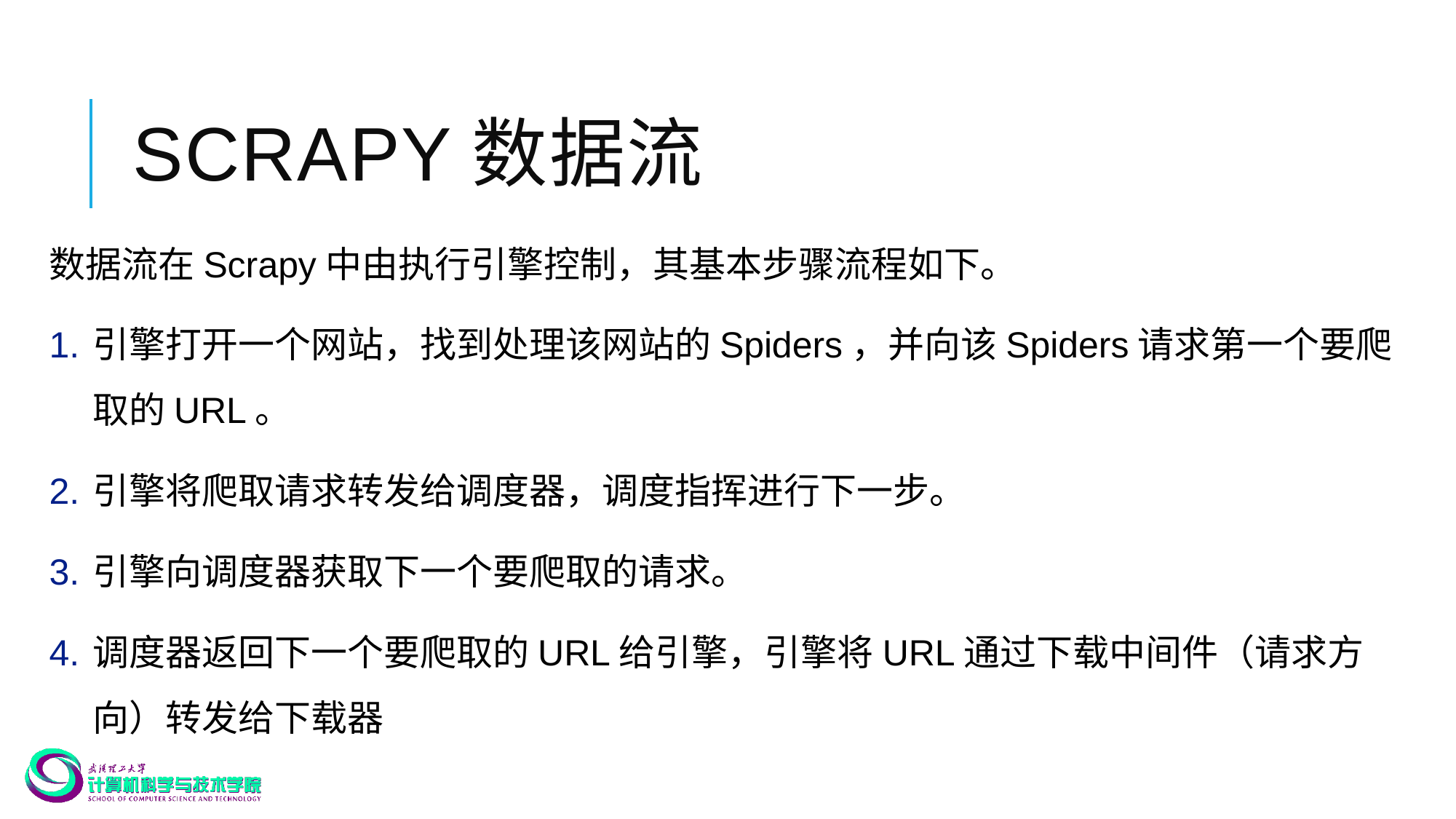

# Scrapy数据流
数据流在Scrapy中由执行引擎控制，其基本步骤流程如下。
引擎打开一个网站，找到处理该网站的Spiders，并向该Spiders请求第一个要爬取的URL。
引擎将爬取请求转发给调度器，调度指挥进行下一步。
引擎向调度器获取下一个要爬取的请求。
调度器返回下一个要爬取的URL给引擎，引擎将URL通过下载中间件（请求方向）转发给下载器